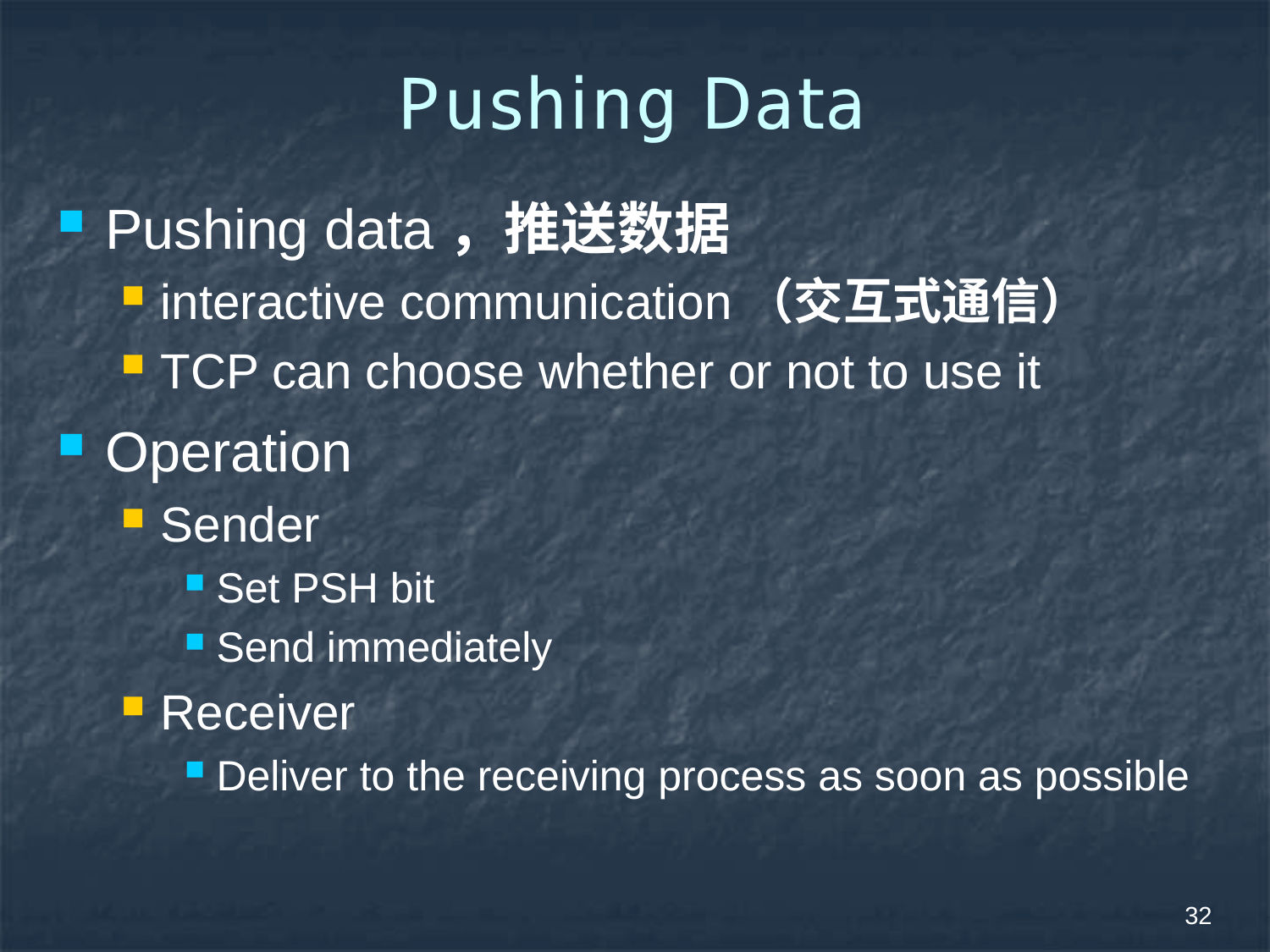

# Pushing Data
Pushing data，推送数据
interactive communication（交互式通信）
TCP can choose whether or not to use it
Operation
Sender
Set PSH bit
Send immediately
Receiver
Deliver to the receiving process as soon as possible
32